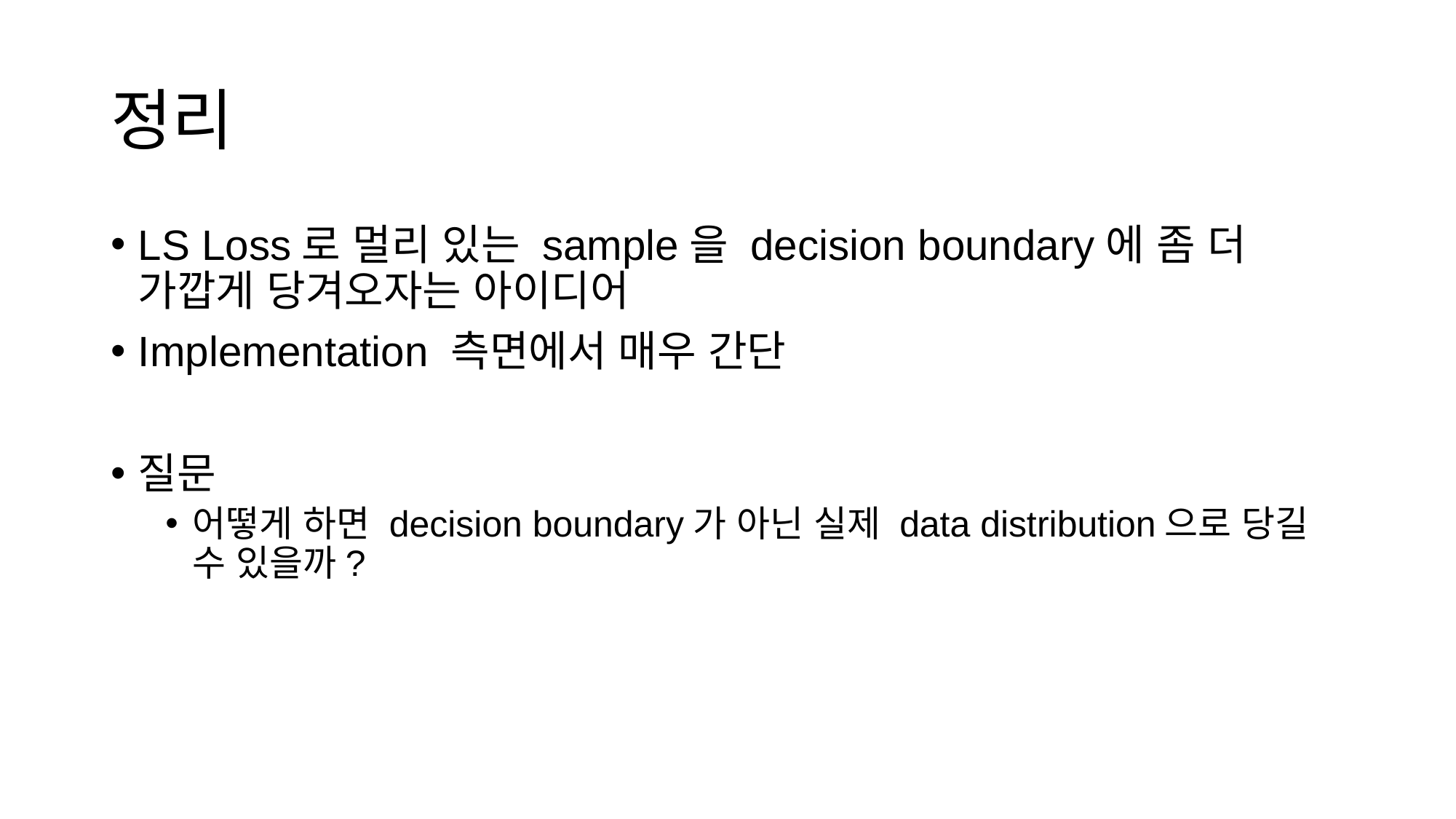

# 정리
LS Loss로 멀리 있는 sample을 decision boundary에 좀 더 가깝게 당겨오자는 아이디어
Implementation 측면에서 매우 간단

질문
어떻게 하면 decision boundary가 아닌 실제 data distribution으로 당길 수 있을까?